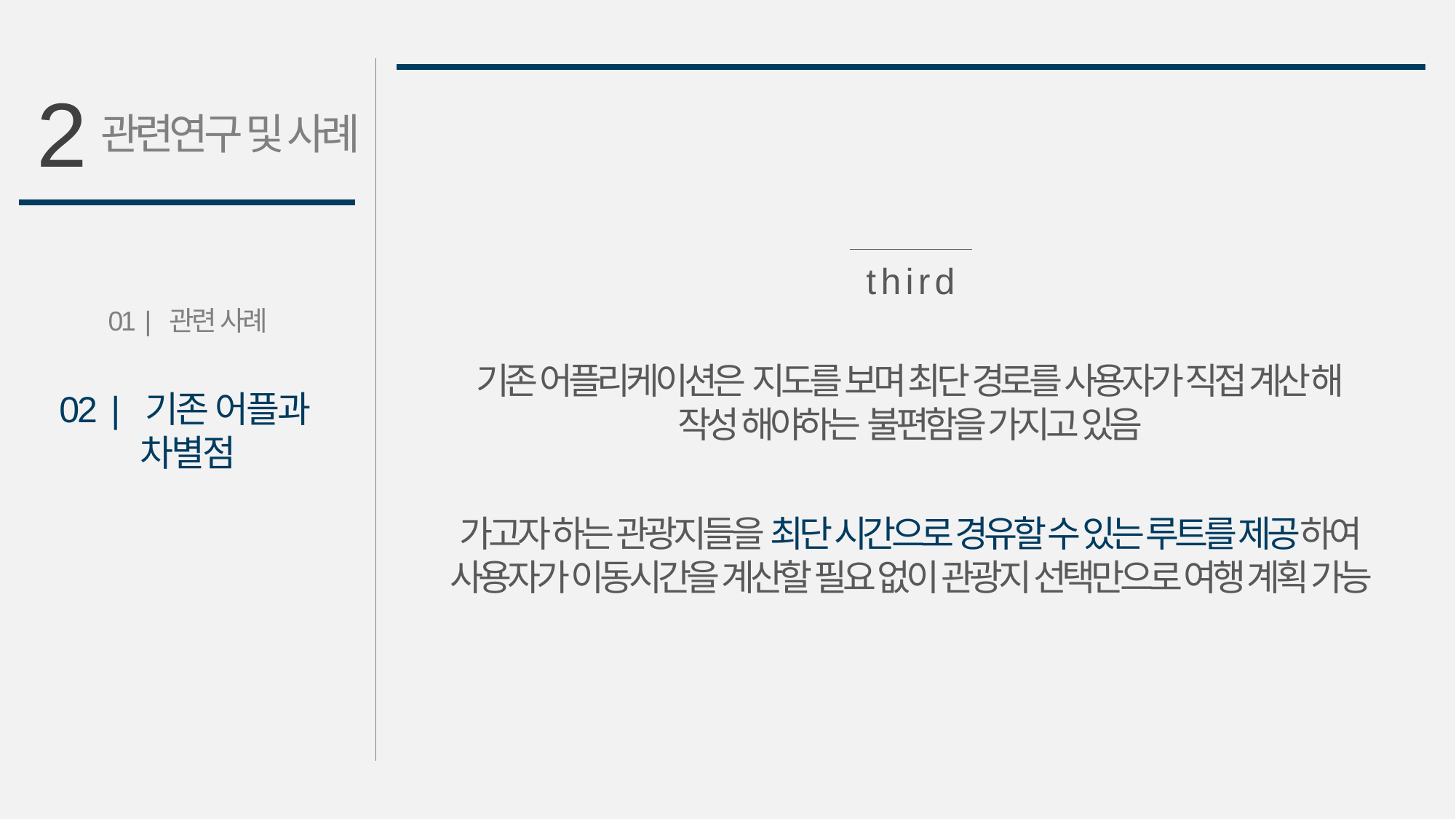

2
관련연구 및 사례
third

01  |  관련 사례
기존 어플리케이션은 지도를 보며 최단 경로를 사용자가 직접 계산해
작성 해야하는 불편함을 가지고 있음
가고자 하는 관광지들을 최단 시간으로 경유할 수 있는 루트를 제공하여
사용자가 이동시간을 계산할 필요 없이 관광지 선택만으로 여행 계획 가능
02  |  기존 어플과  차별점